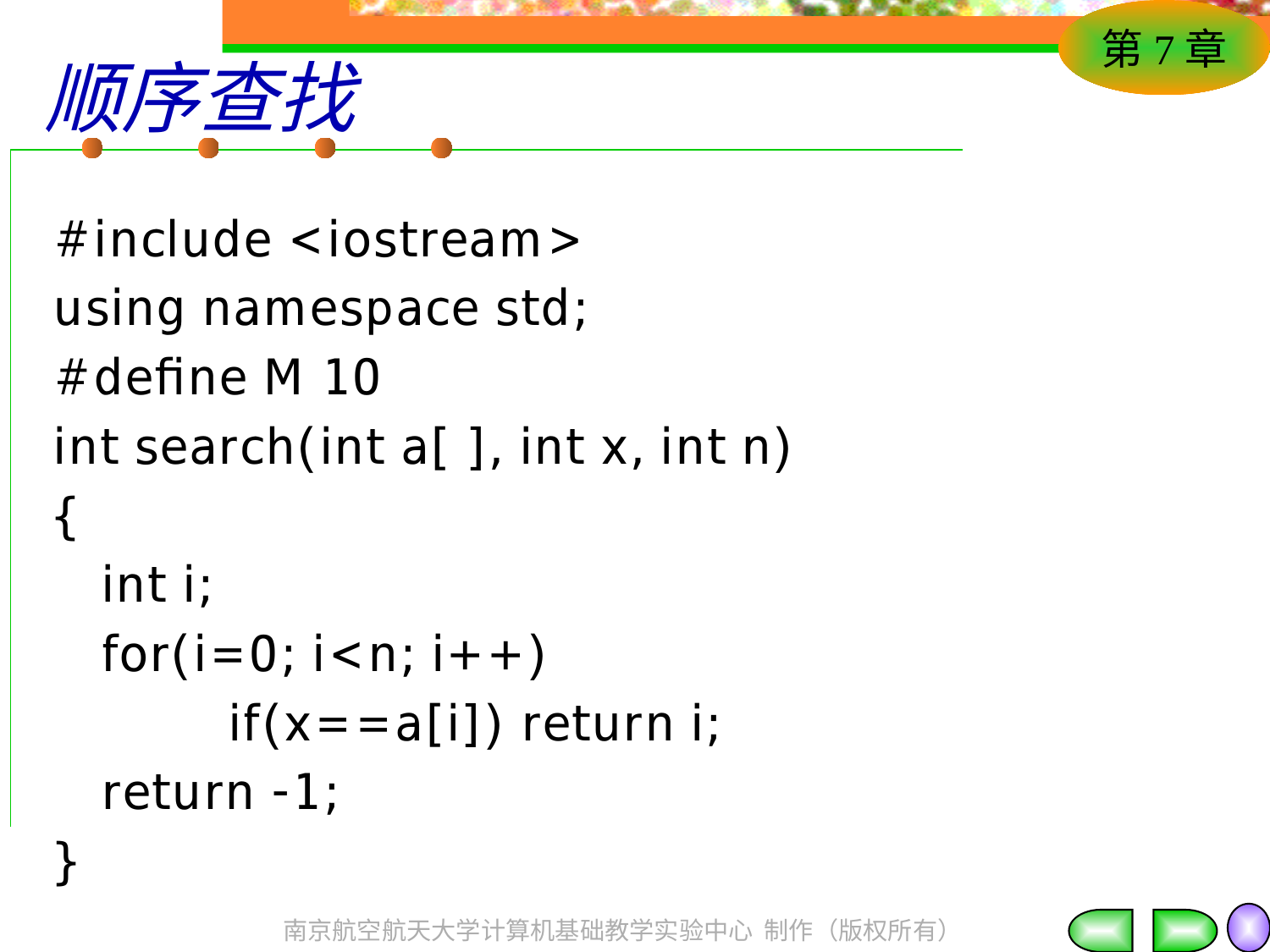

# 顺序查找
#include <iostream>
using namespace std;
#define M 10
int search(int a[ ], int x, int n)
{
	int i;
	for(i=0; i<n; i++)
		if(x==a[i]) return i;
	return -1;
}